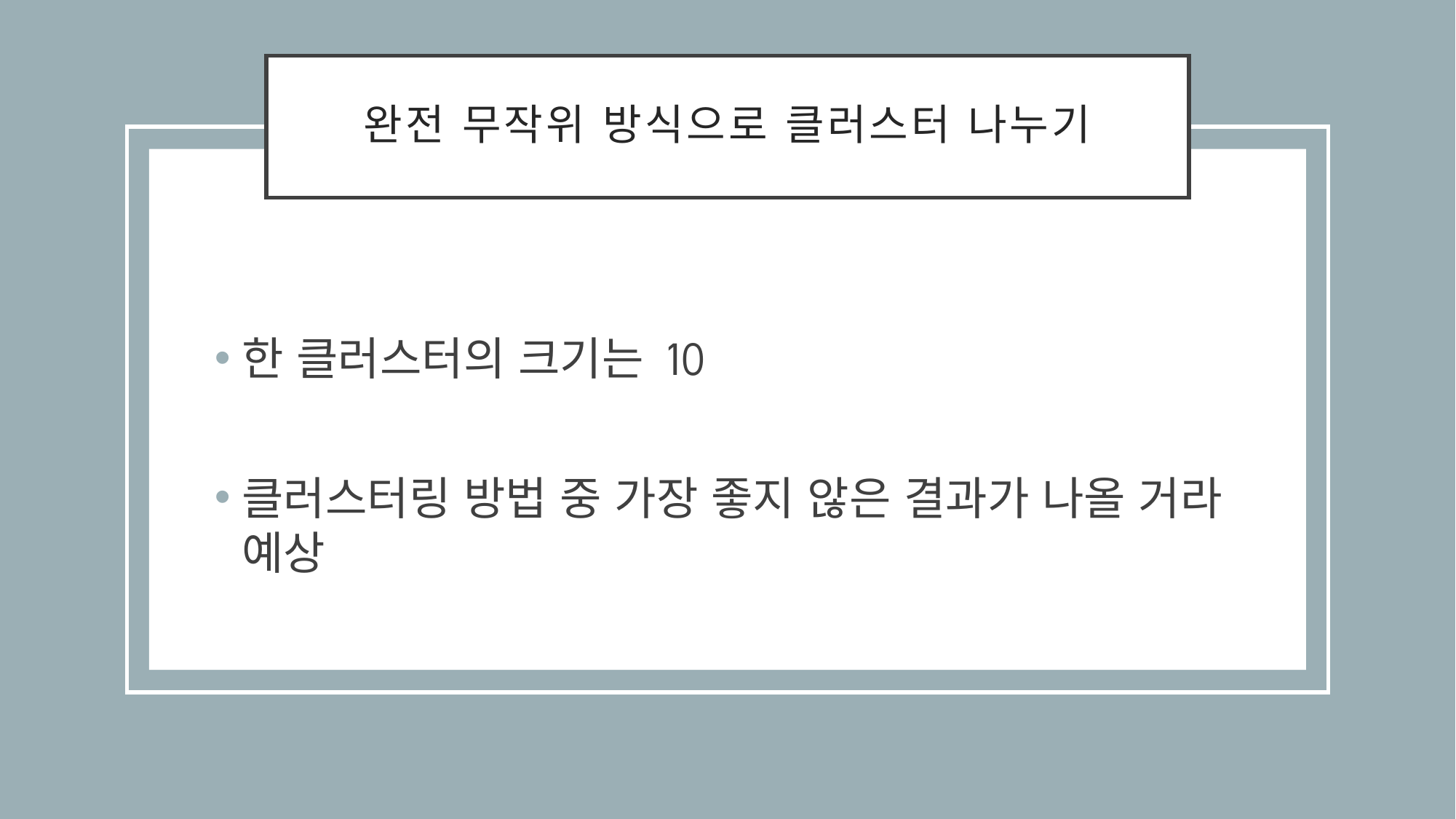

# 완전 무작위 방식으로 클러스터 나누기

한 클러스터의 크기는 10

클러스터링 방법 중 가장 좋지 않은 결과가 나올 거라 예상